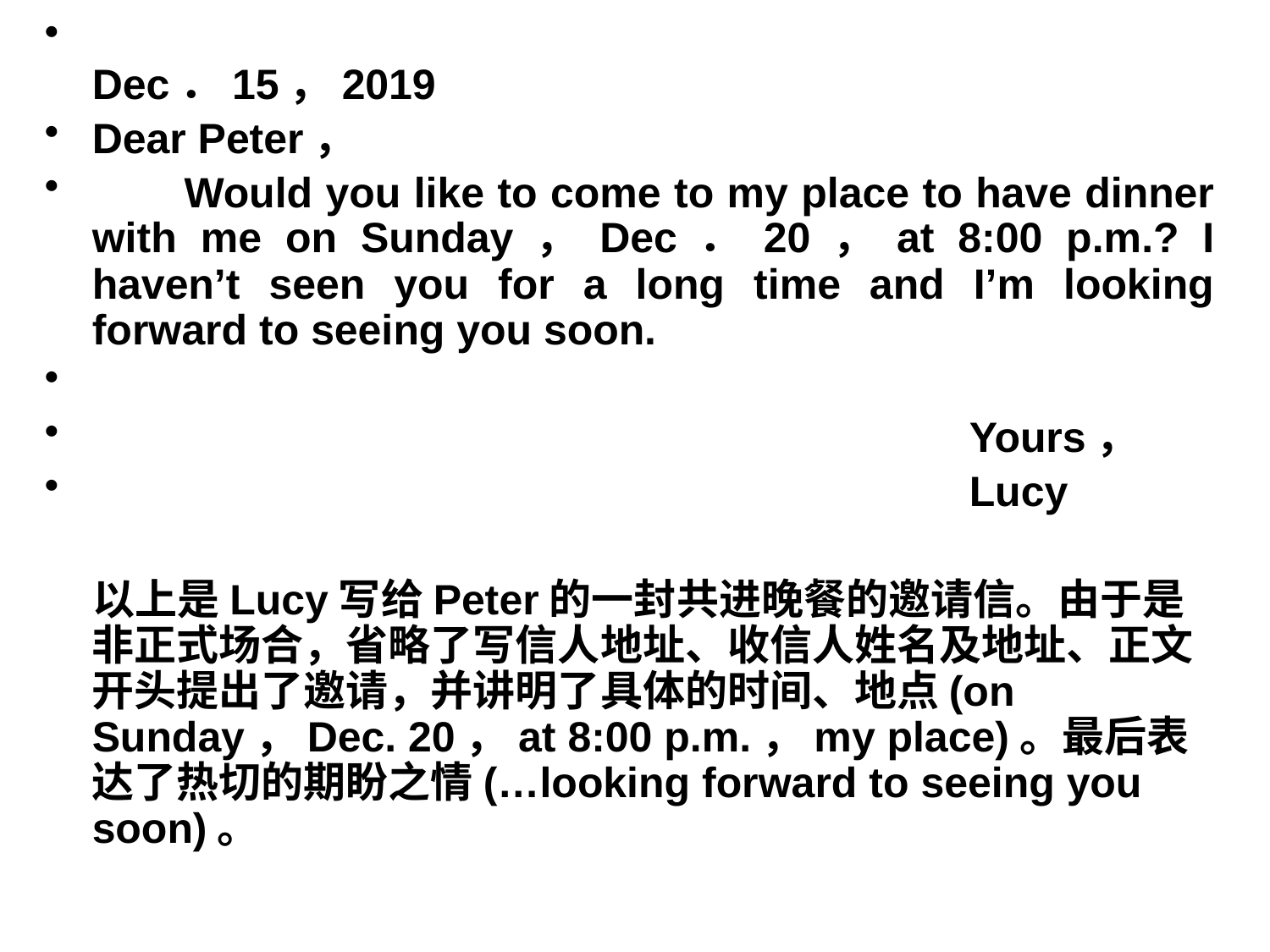

Dec．15，2019
Dear Peter，
       Would you like to come to my place to have dinner with me on Sunday，Dec．20，at 8:00 p.m.? I haven’t seen you for a long time and I’m looking forward to seeing you soon.

                                                                          Yours，
                                                                          Lucy

    以上是Lucy写给Peter的一封共进晚餐的邀请信。由于是非正式场合，省略了写信人地址、收信人姓名及地址、正文开头提出了邀请，并讲明了具体的时间、地点(on Sunday，Dec. 20，at 8:00 p.m.，my place)。最后表达了热切的期盼之情(…looking forward to seeing you soon)。